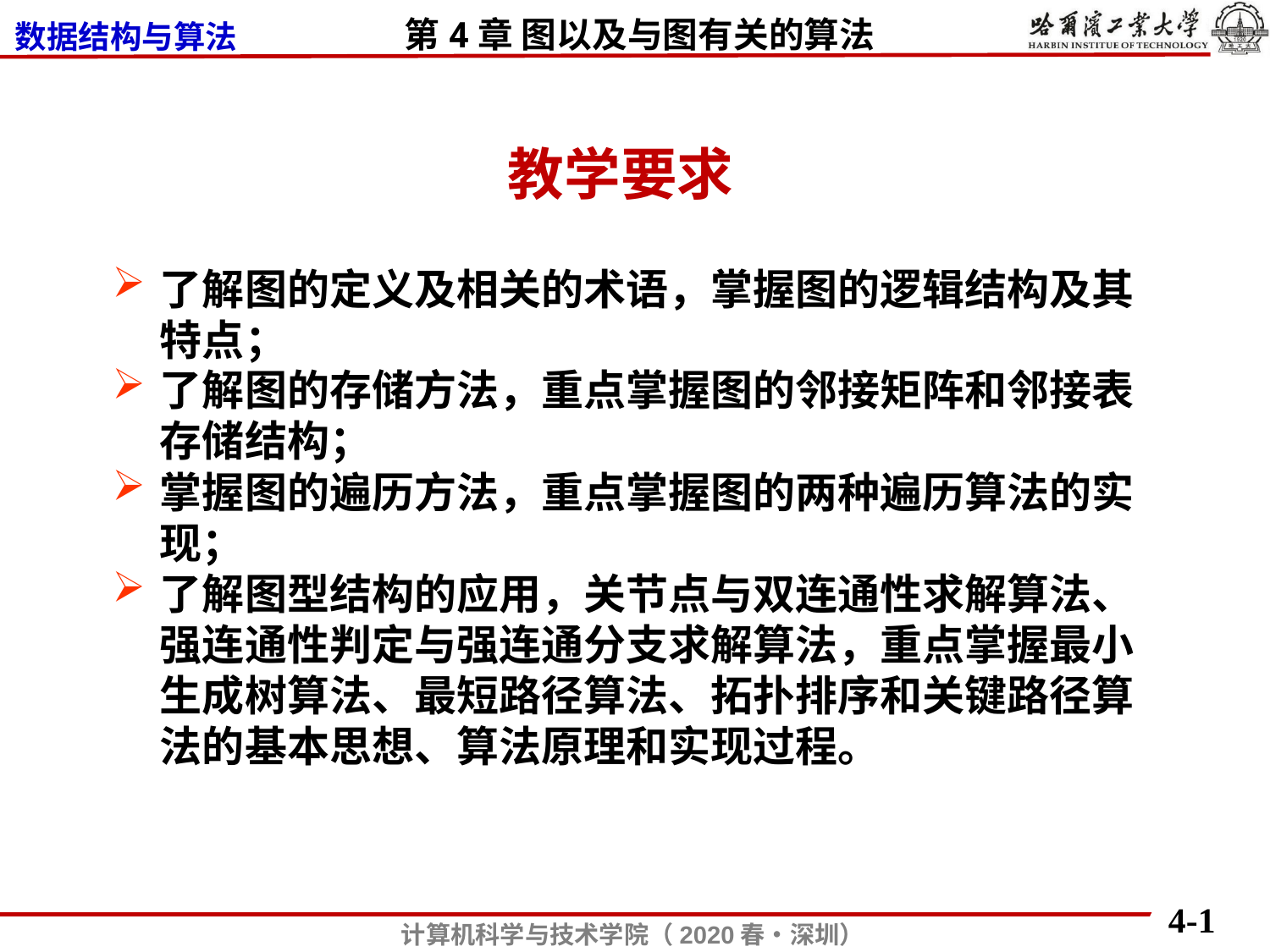

教学要求
了解图的定义及相关的术语，掌握图的逻辑结构及其特点；
了解图的存储方法，重点掌握图的邻接矩阵和邻接表存储结构；
掌握图的遍历方法，重点掌握图的两种遍历算法的实现；
了解图型结构的应用，关节点与双连通性求解算法、强连通性判定与强连通分支求解算法，重点掌握最小生成树算法、最短路径算法、拓扑排序和关键路径算法的基本思想、算法原理和实现过程。